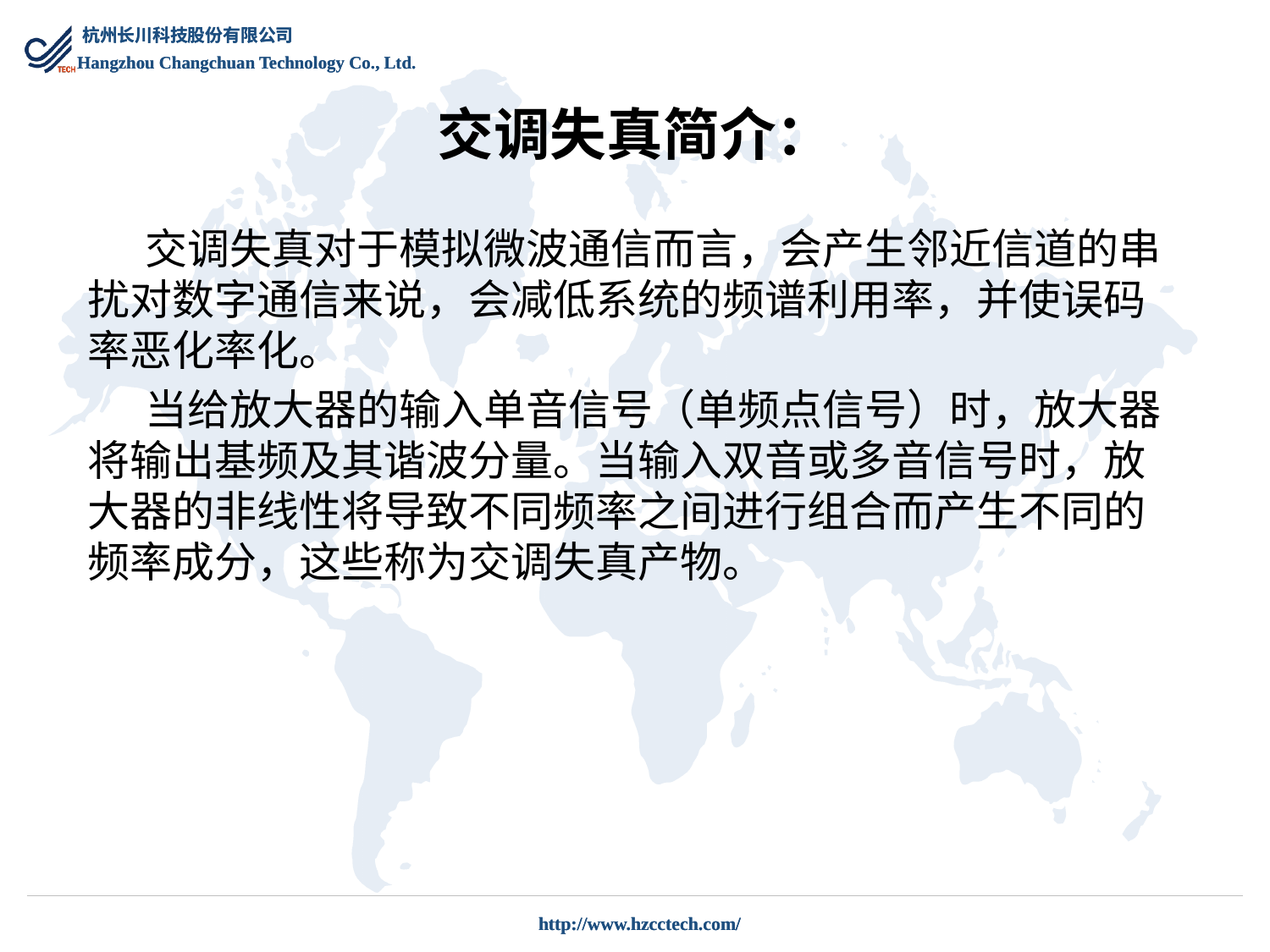

# 交调失真简介：
     交调失真对于模拟微波通信而言，会产生邻近信道的串扰对数字通信来说，会减低系统的频谱利用率，并使误码率恶化率化。
     当给放大器的输入单音信号（单频点信号）时，放大器将输出基频及其谐波分量。当输入双音或多音信号时，放大器的非线性将导致不同频率之间进行组合而产生不同的频率成分，这些称为交调失真产物。